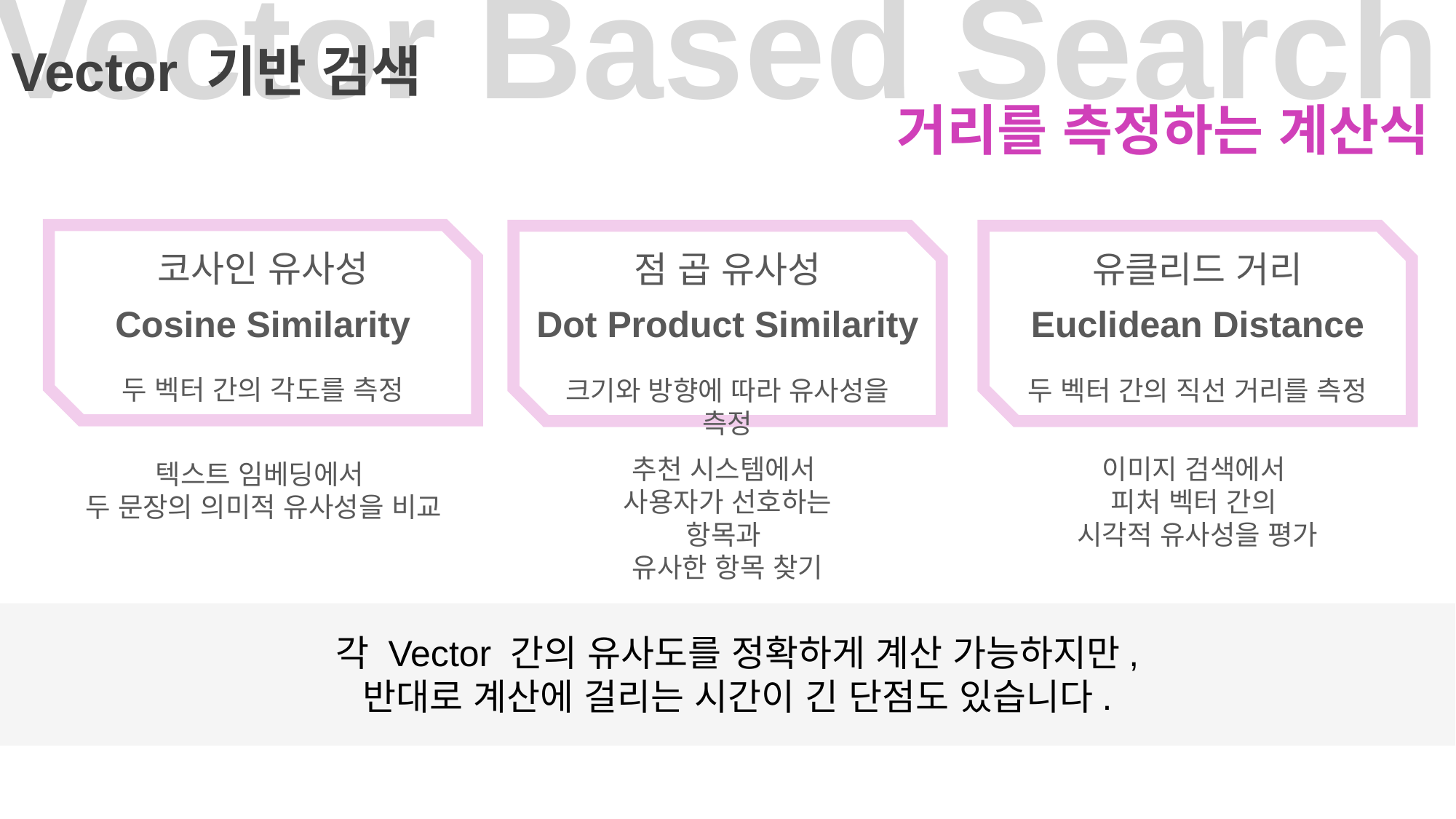

Vector Based Search
# Vector 기반 검색
거리를 측정하는 계산식

코사인 유사성
Cosine Similarity
두 벡터 간의 각도를 측정
텍스트 임베딩에서
두 문장의 의미적 유사성을 비교

점 곱 유사성
Dot Product Similarity
크기와 방향에 따라 유사성을 측정
추천 시스템에서
사용자가 선호하는 항목과
유사한 항목 찾기

유클리드 거리
Euclidean Distance
두 벡터 간의 직선 거리를 측정
이미지 검색에서
피처 벡터 간의
시각적 유사성을 평가

각 Vector 간의 유사도를 정확하게 계산 가능하지만,
반대로 계산에 걸리는 시간이 긴 단점도 있습니다.